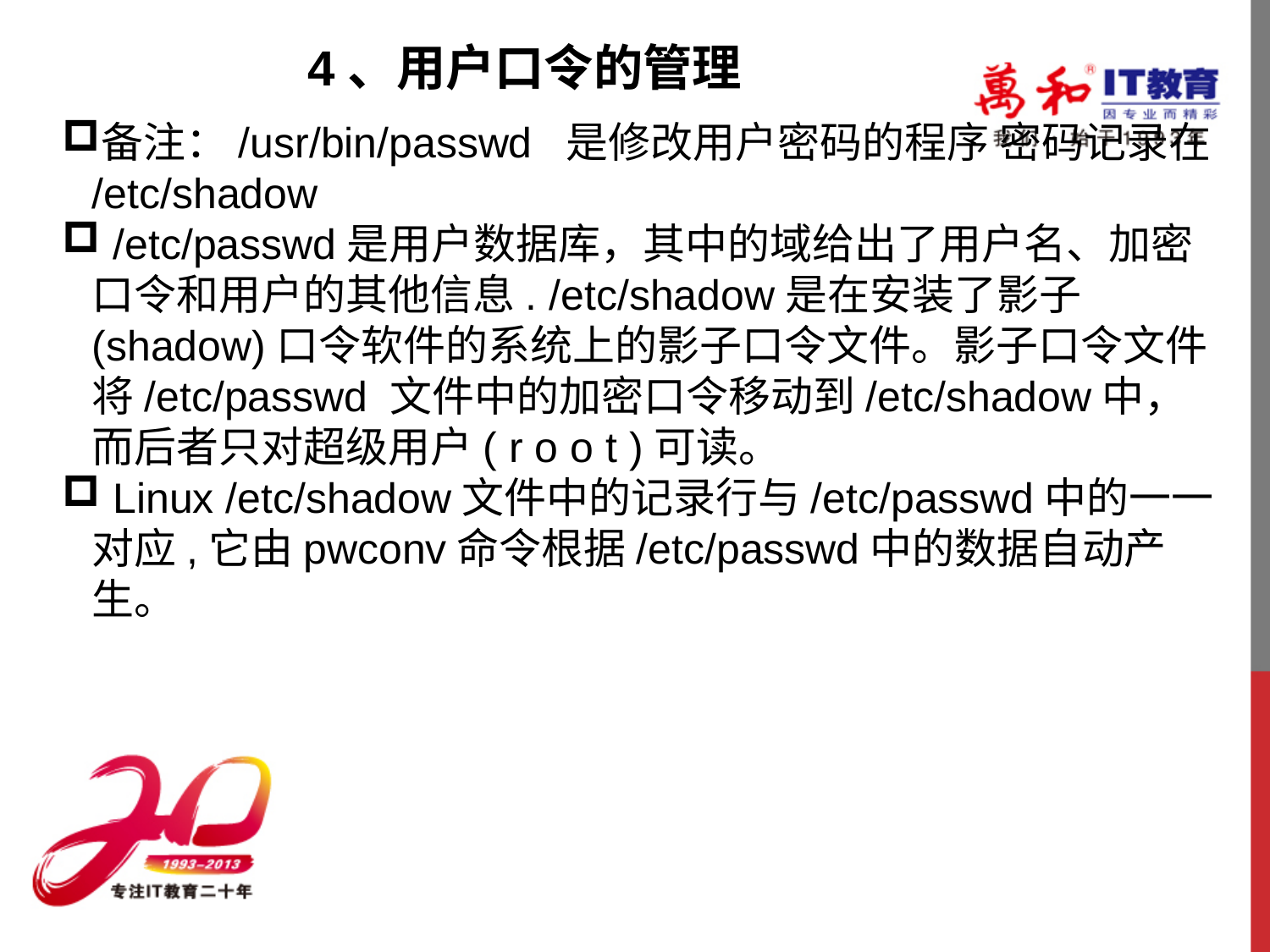

4、用户口令的管理
备注：/usr/bin/passwd  是修改用户密码的程序 密码记录在 /etc/shadow
 /etc/passwd是用户数据库，其中的域给出了用户名、加密口令和用户的其他信息. /etc/shadow是在安装了影子(shadow)口令软件的系统上的影子口令文件。影子口令文件将/etc/passwd 文件中的加密口令移动到/etc/shadow中，而后者只对超级用户( r o o t )可读。
 Linux /etc/shadow文件中的记录行与/etc/passwd中的一一对应,它由pwconv命令根据/etc/passwd中的数据自动产生。